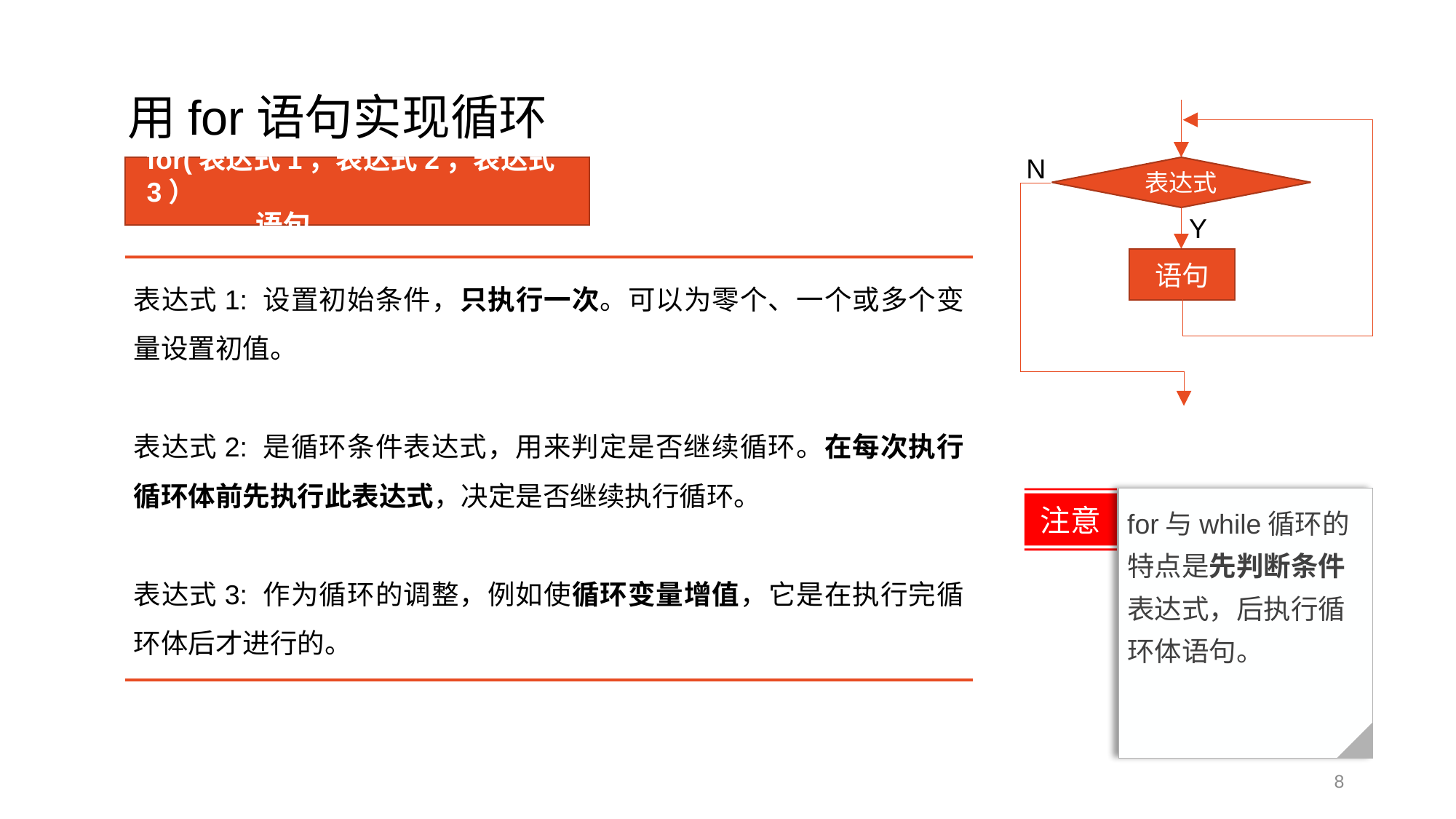

# 用for语句实现循环

N
表达式

Y
语句
for(表达式1；表达式2；表达式3）
	语句
表达式1: 设置初始条件，只执行一次。可以为零个、一个或多个变量设置初值。

表达式2: 是循环条件表达式，用来判定是否继续循环。在每次执行循环体前先执行此表达式，决定是否继续执行循环。

表达式3: 作为循环的调整，例如使循环变量增值，它是在执行完循环体后才进行的。
注意
for与while循环的特点是先判断条件表达式，后执行循环体语句。

8